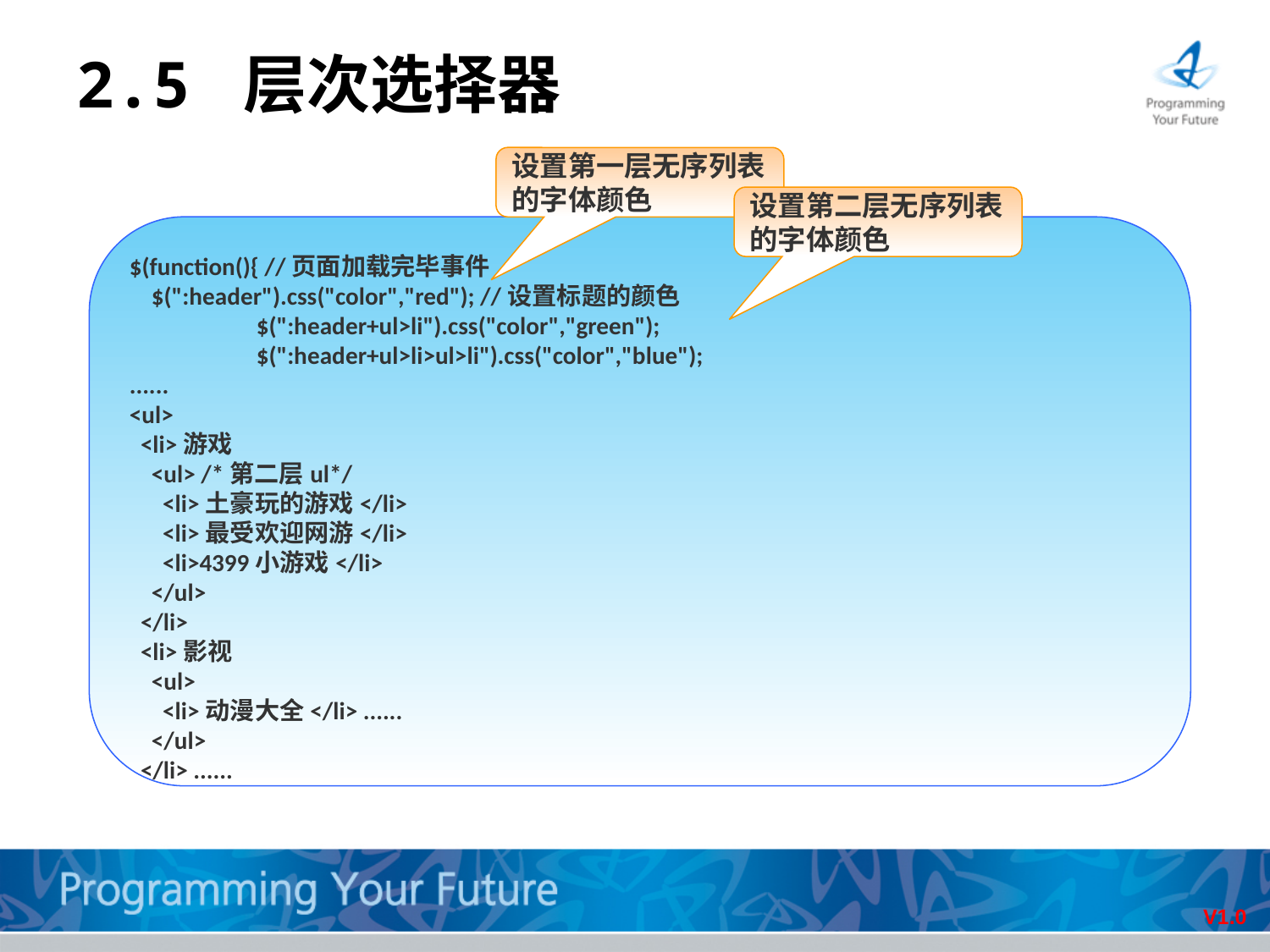

# 2.5 层次选择器
设置第一层无序列表的字体颜色
设置第二层无序列表的字体颜色
$(function(){ //页面加载完毕事件
    $(":header").css("color","red"); //设置标题的颜色
	$(":header+ul>li").css("color","green");
	$(":header+ul>li>ul>li").css("color","blue");
......
<ul>
  <li>游戏
    <ul> /*第二层ul*/
      <li>土豪玩的游戏</li>
      <li>最受欢迎网游</li>
      <li>4399小游戏</li>
    </ul>
  </li>
  <li>影视
    <ul>
      <li>动漫大全</li> ......
    </ul>
  </li> ......